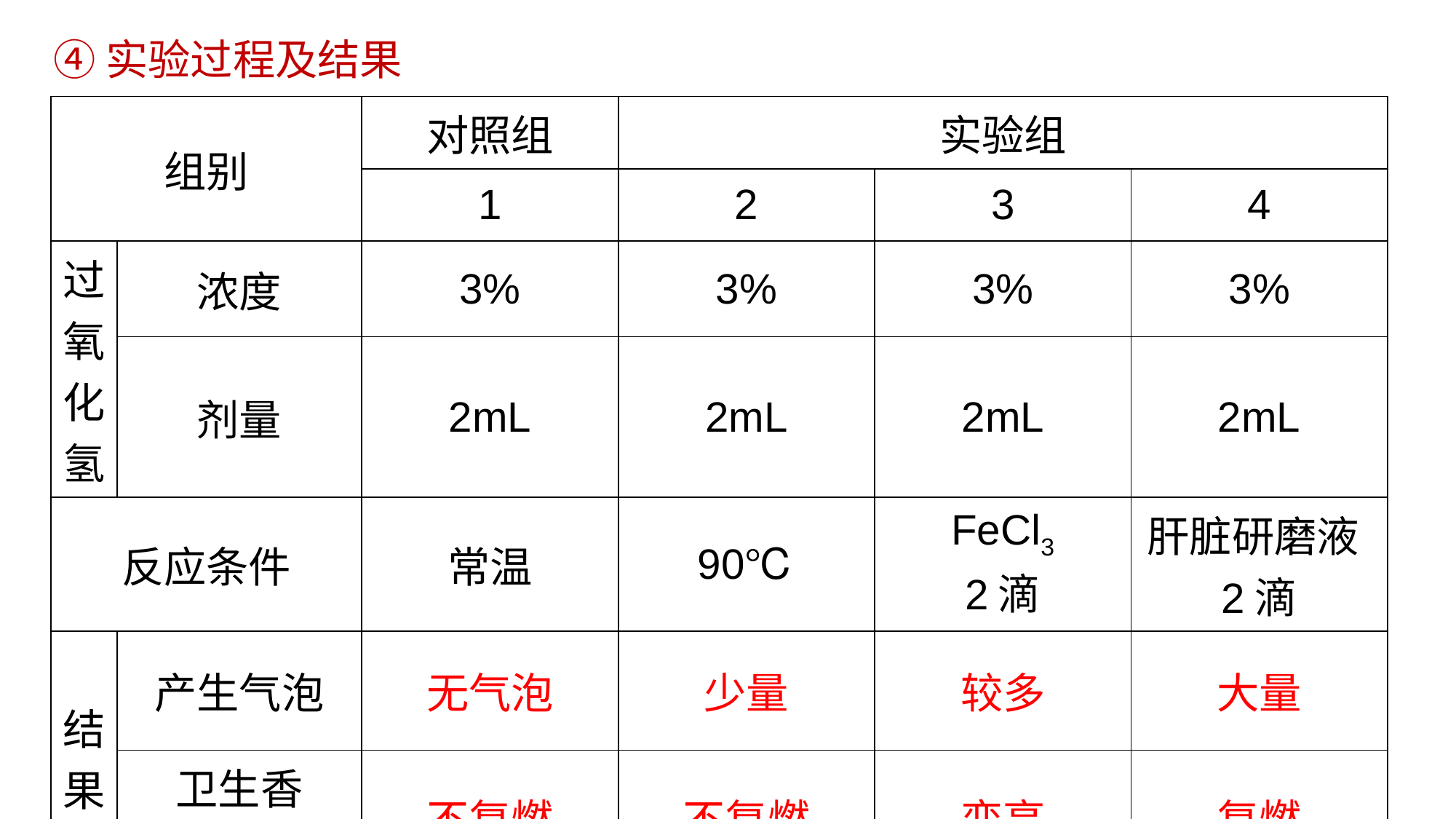

④实验过程及结果
| 组别 |  | 对照组 | 实验组 |  |  |
| --- | --- | --- | --- | --- | --- |
|  |  | 1 | 2 | 3 | 4 |
| 过氧化氢 | 浓度 | 3% | 3% | 3% | 3% |
|  | 剂量 | 2mL | 2mL | 2mL | 2mL |
| 反应条件 |  | 常温 | 90℃ | FeCl3 2滴 | 肝脏研磨液2滴 |
| 结果 | 产生气泡 | 无气泡 | 少量 | 较多 | 大量 |
|  | 卫生香 燃烧情况 | 不复燃 | 不复燃 | 变亮 | 复燃 |